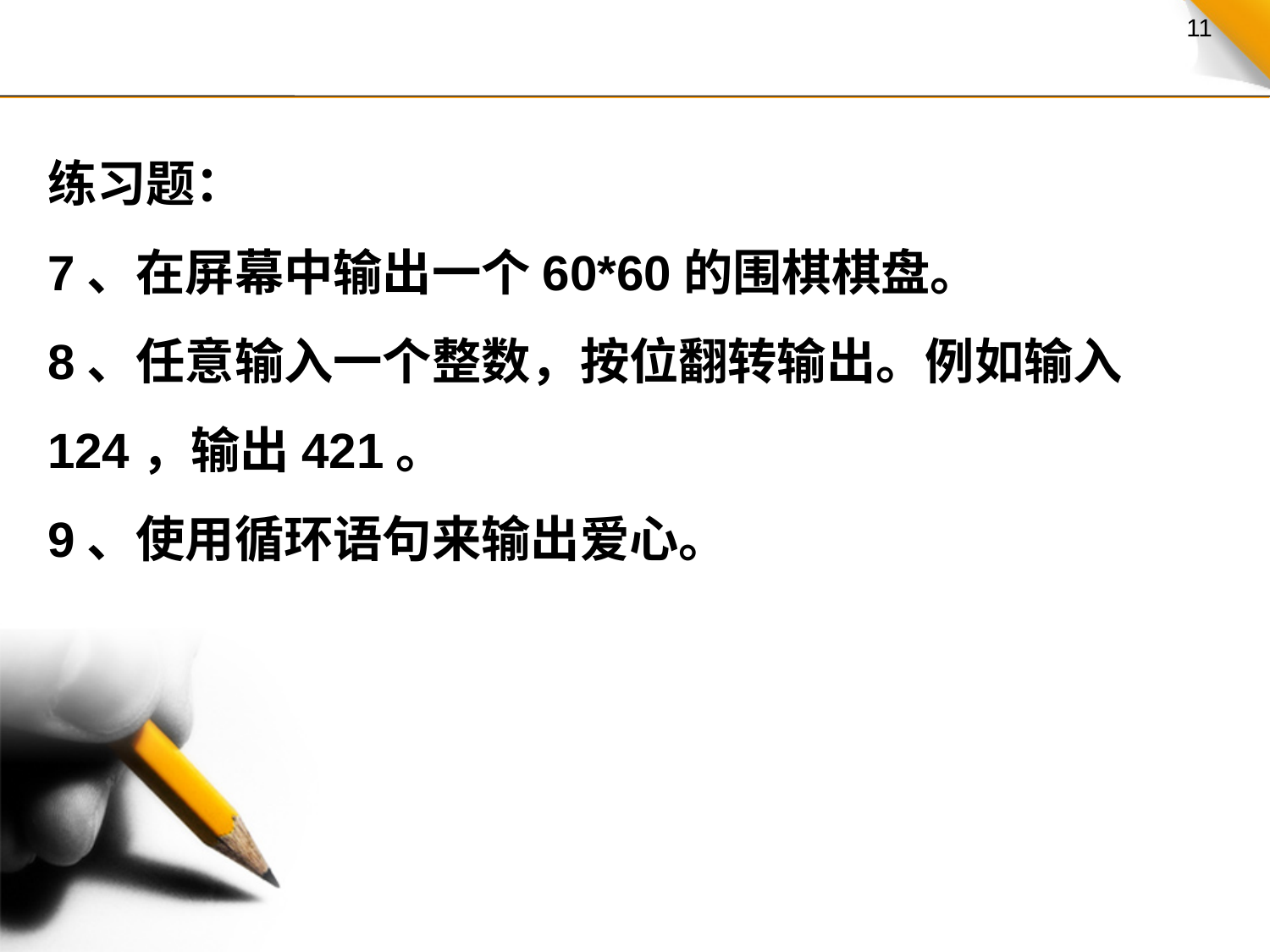

练习题：
7、在屏幕中输出一个60*60的围棋棋盘。
8、任意输入一个整数，按位翻转输出。例如输入124，输出421。
9、使用循环语句来输出爱心。